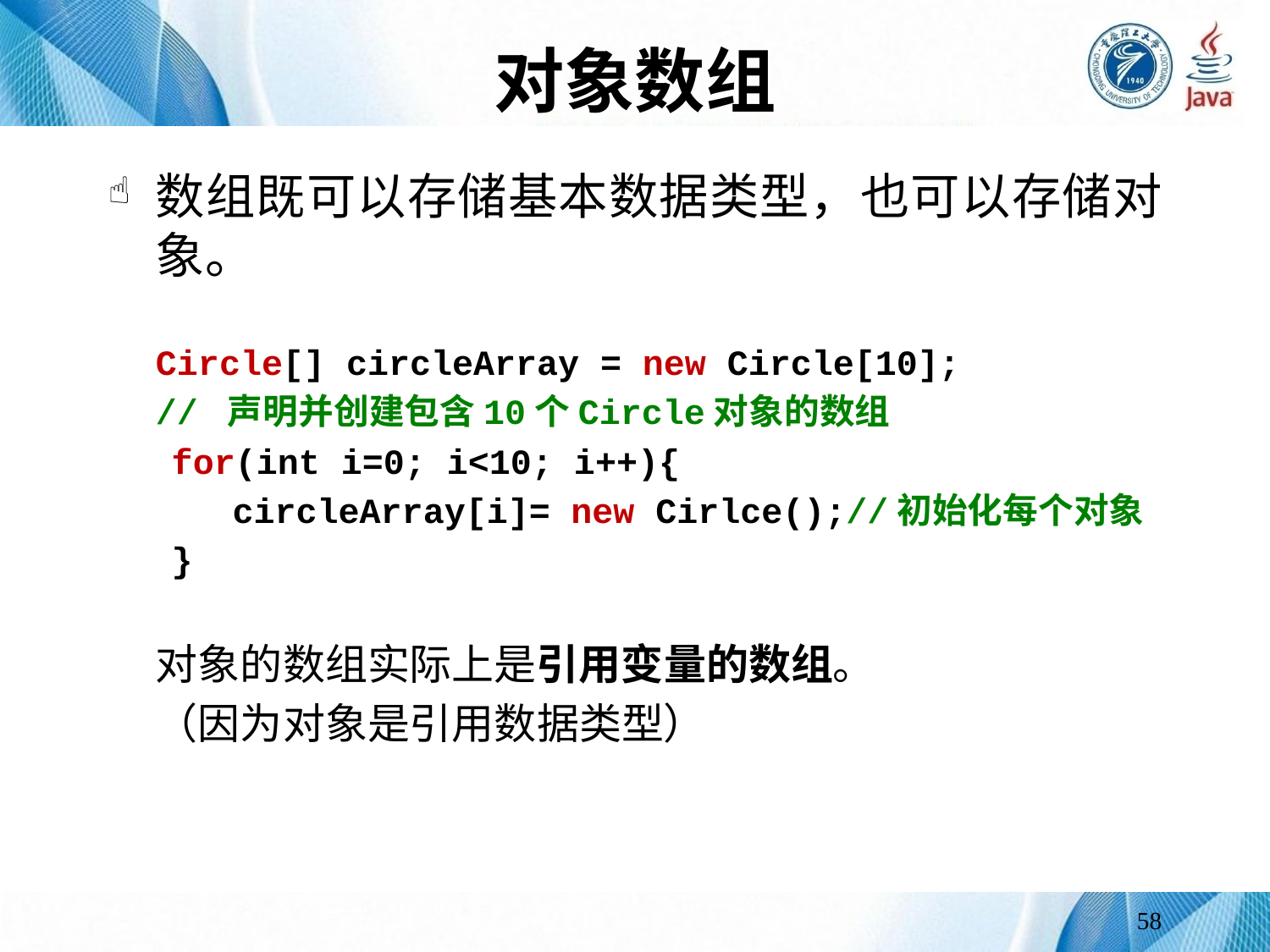

# 对象数组
数组既可以存储基本数据类型，也可以存储对象。

	Circle[] circleArray = new Circle[10];
	// 声明并创建包含10个Circle对象的数组
for(int i=0; i<10; i++){
	 circleArray[i]= new Cirlce();//初始化每个对象
}

	对象的数组实际上是引用变量的数组。
	（因为对象是引用数据类型）
58